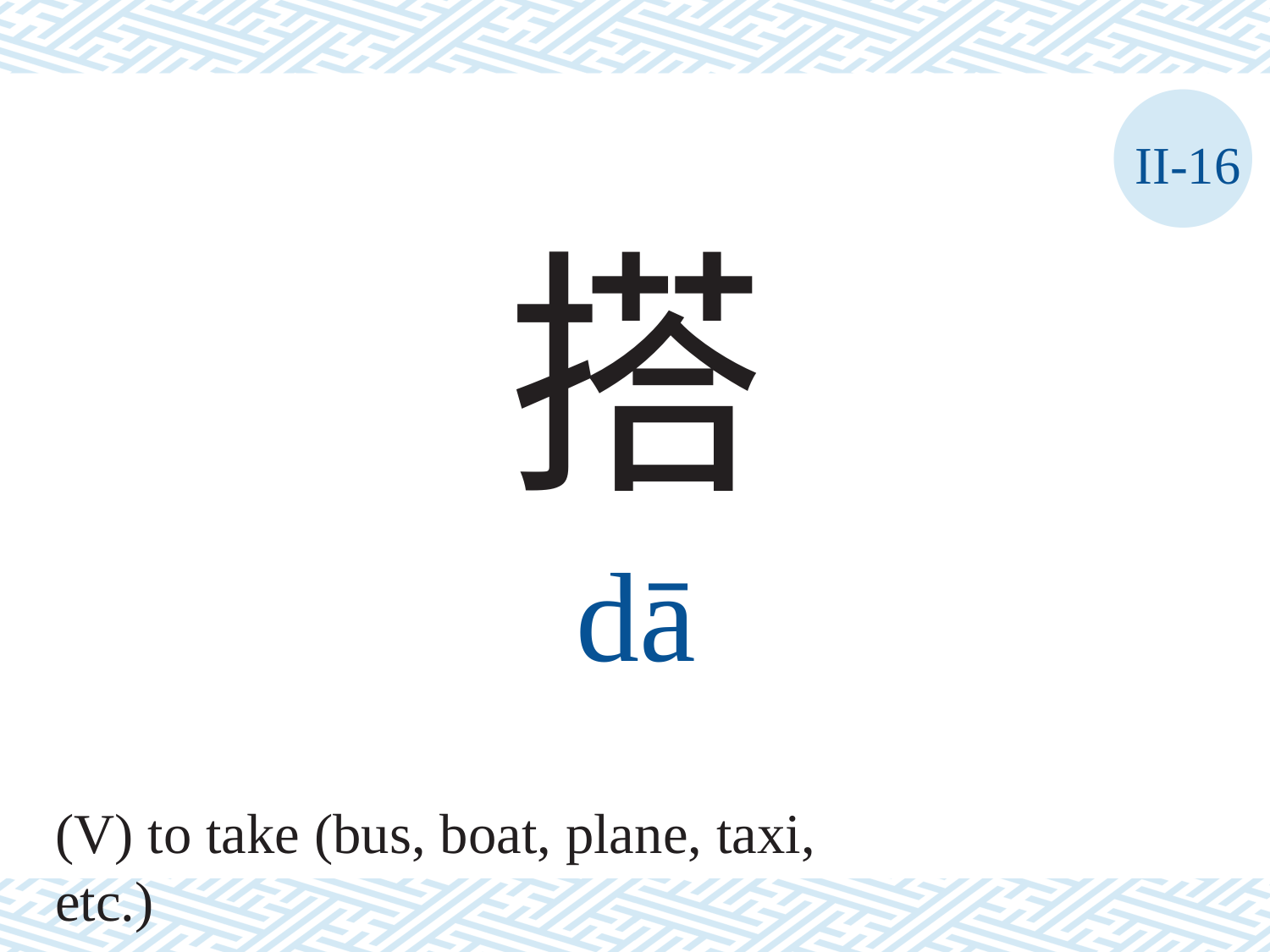

II-16
搭
dā
(V) to take (bus, boat, plane, taxi, etc.)